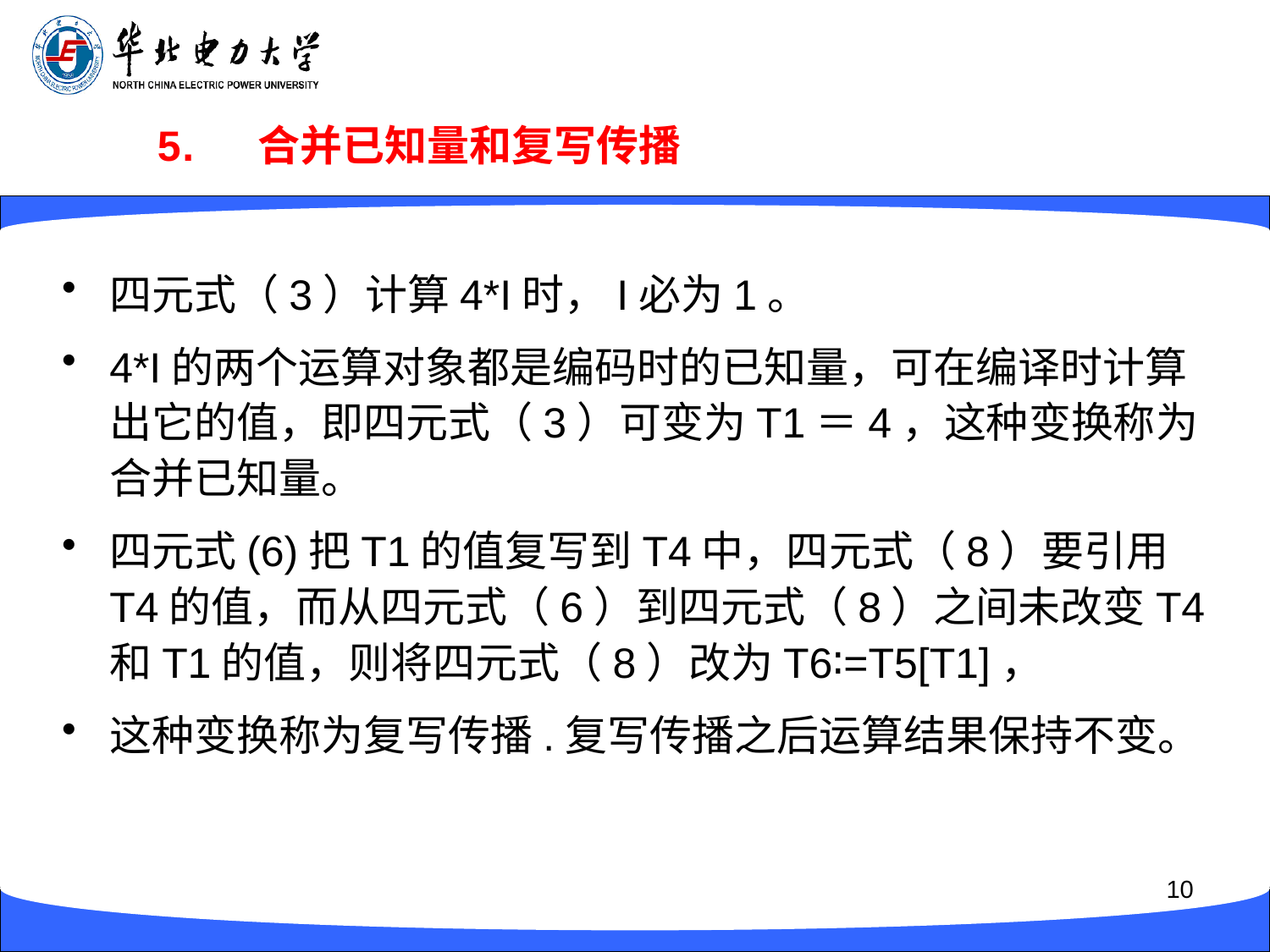

合并已知量和复写传播
四元式（3）计算4*I时，I必为1。
4*I的两个运算对象都是编码时的已知量，可在编译时计算出它的值，即四元式（3）可变为T1＝4，这种变换称为合并已知量。
四元式(6)把T1的值复写到T4中，四元式（8）要引用T4的值，而从四元式（6）到四元式（8）之间未改变T4和T1的值，则将四元式（8）改为T6∶=T5[T1]，
这种变换称为复写传播.复写传播之后运算结果保持不变。
10